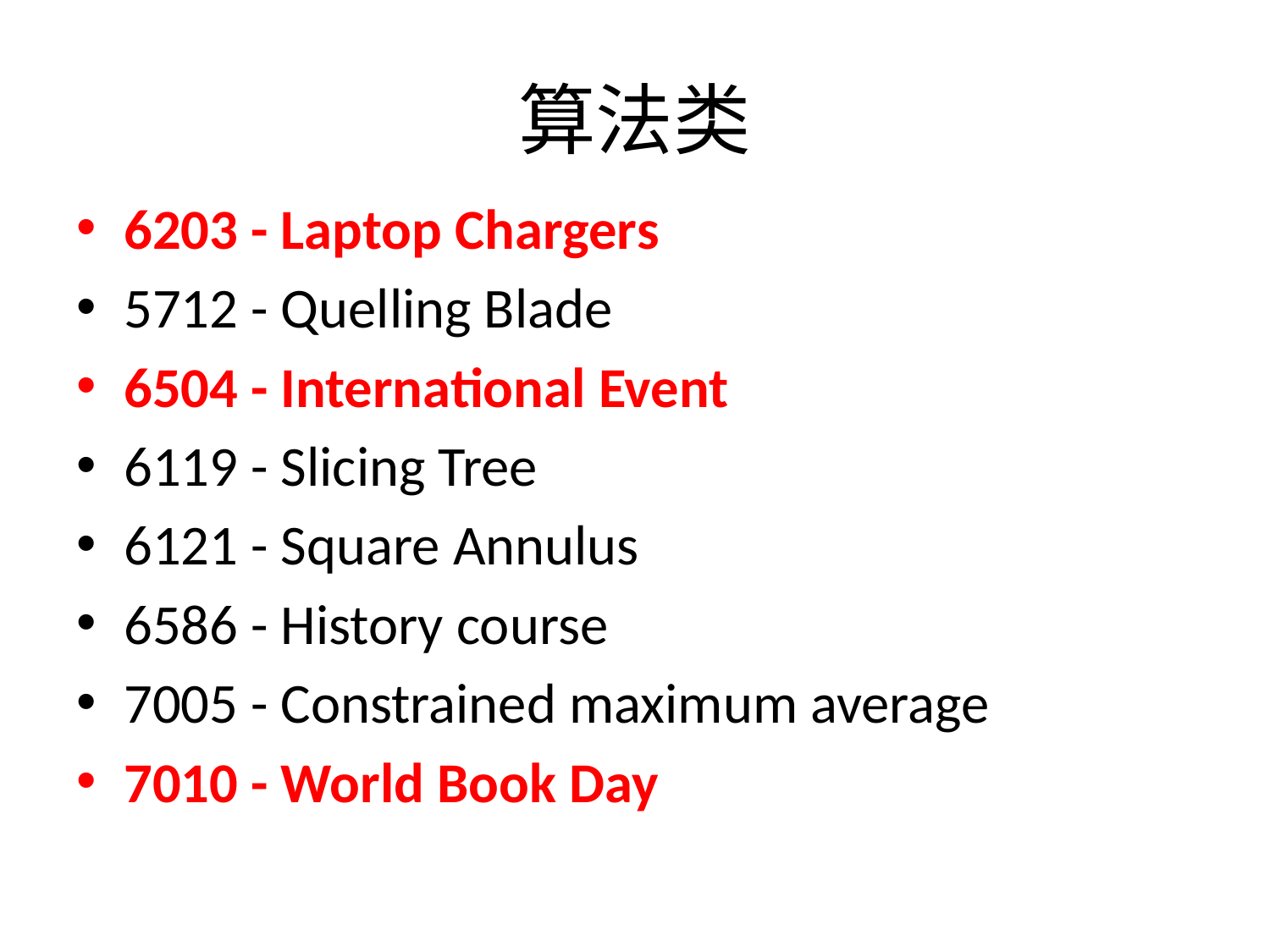

# 算法类
6203 - Laptop Chargers
5712 - Quelling Blade
6504 - International Event
6119 - Slicing Tree
6121 - Square Annulus
6586 - History course
7005 - Constrained maximum average
7010 - World Book Day